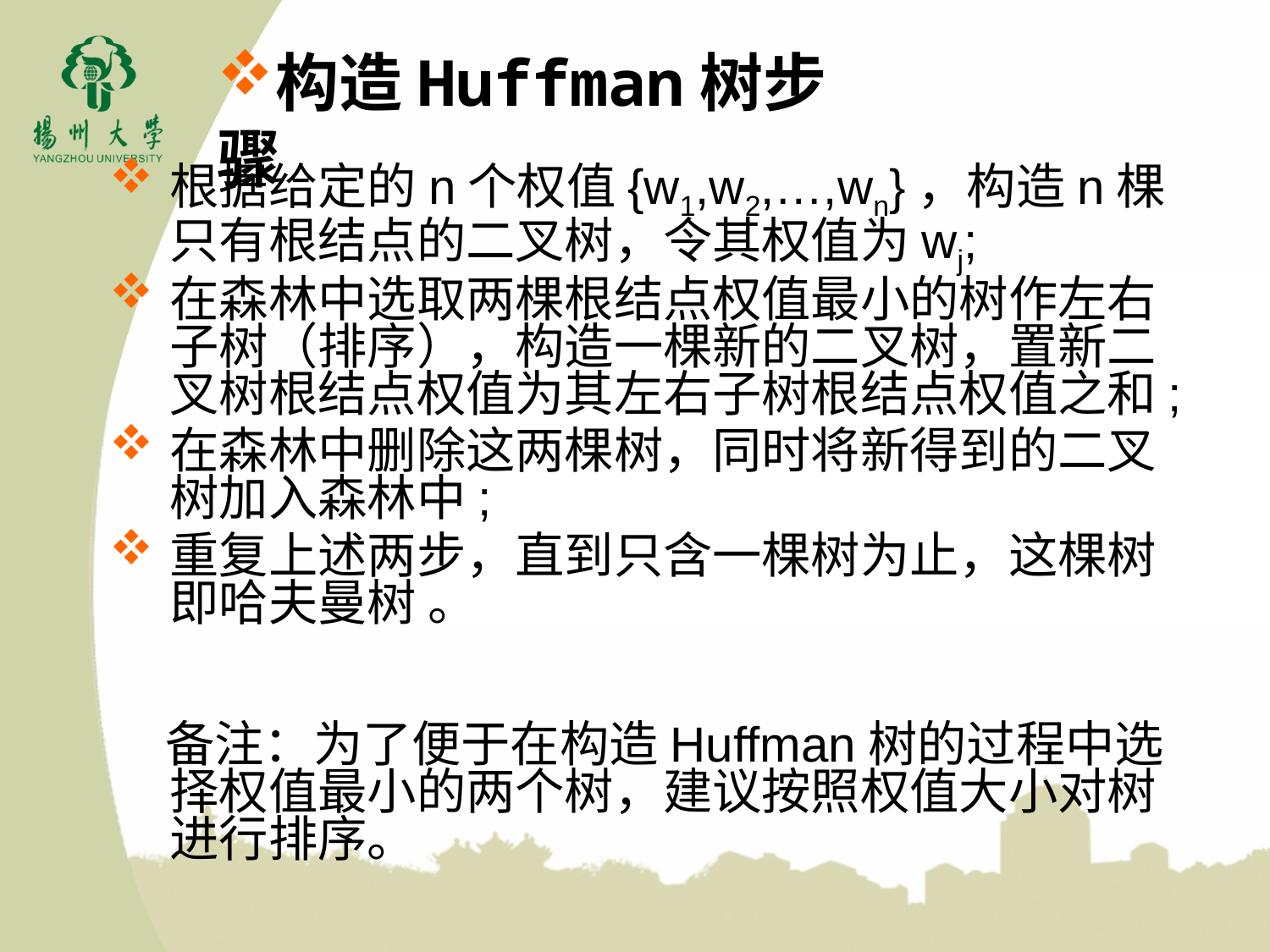

构造Huffman树步骤
根据给定的n个权值{w1,w2,…,wn}，构造n棵只有根结点的二叉树，令其权值为wj;
在森林中选取两棵根结点权值最小的树作左右子树（排序），构造一棵新的二叉树，置新二叉树根结点权值为其左右子树根结点权值之和;
在森林中删除这两棵树，同时将新得到的二叉树加入森林中;
重复上述两步，直到只含一棵树为止，这棵树即哈夫曼树 。

    备注：为了便于在构造Huffman树的过程中选择权值最小的两个树，建议按照权值大小对树进行排序。